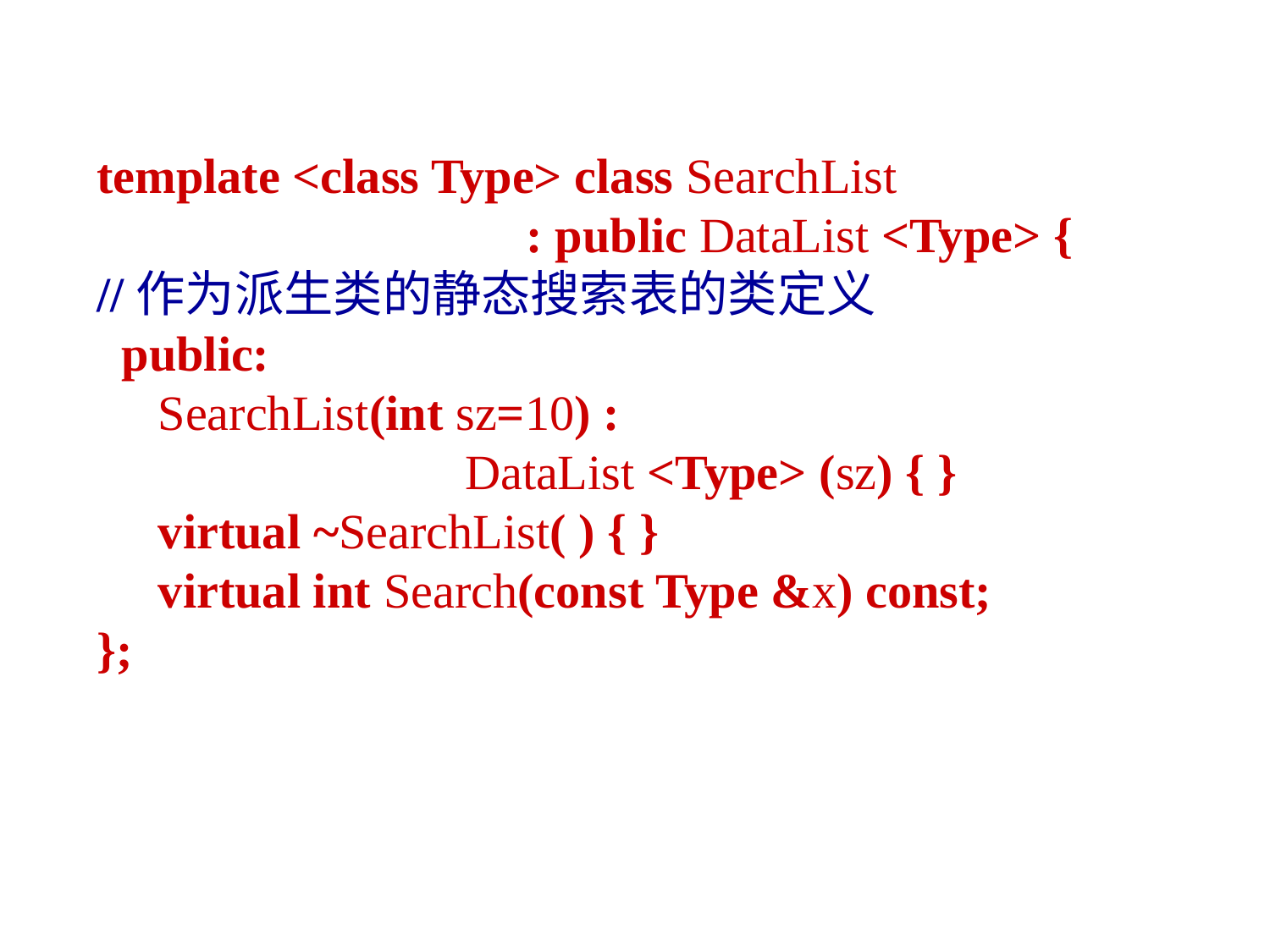

template <class Type> class SearchList
                                   : public DataList <Type> {
//作为派生类的静态搜索表的类定义
  public:
     SearchList(int sz=10) :
                              DataList <Type> (sz) { }
     virtual ~SearchList( ) { }
     virtual int Search(const Type &x) const;
};
10